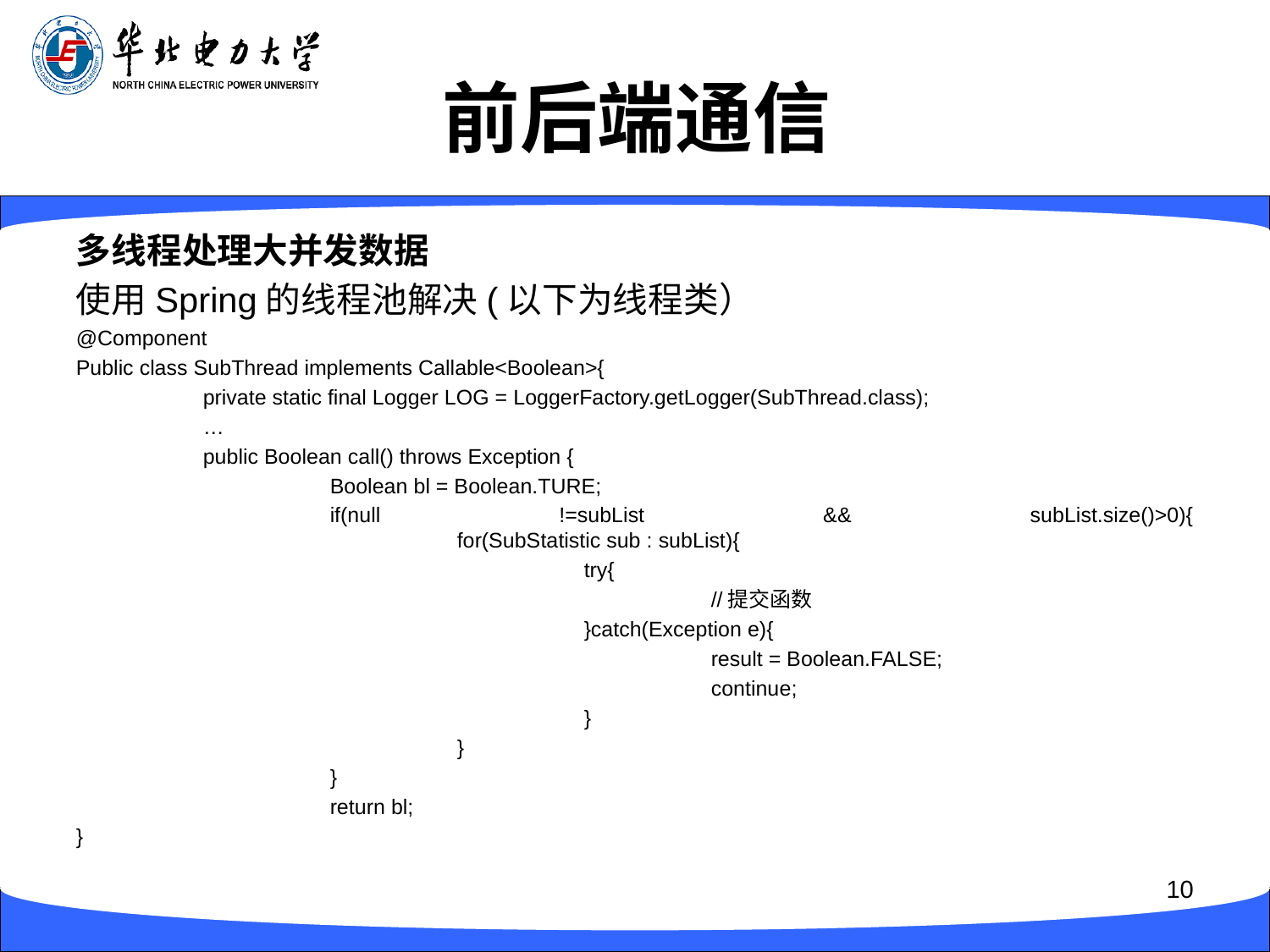

# 前后端通信
多线程处理大并发数据
使用Spring的线程池解决(以下为线程类）
@Component
Public class SubThread implements Callable<Boolean>{
	private static final Logger LOG = LoggerFactory.getLogger(SubThread.class);
	…
	public Boolean call() throws Exception {
		Boolean bl = Boolean.TURE;
		if(null !=subList && subList.size()>0){
			for(SubStatistic sub : subList){
				try{
					//提交函数
				}catch(Exception e){
					result = Boolean.FALSE;
					continue;
				}
			}
		}
		return bl;
}
10